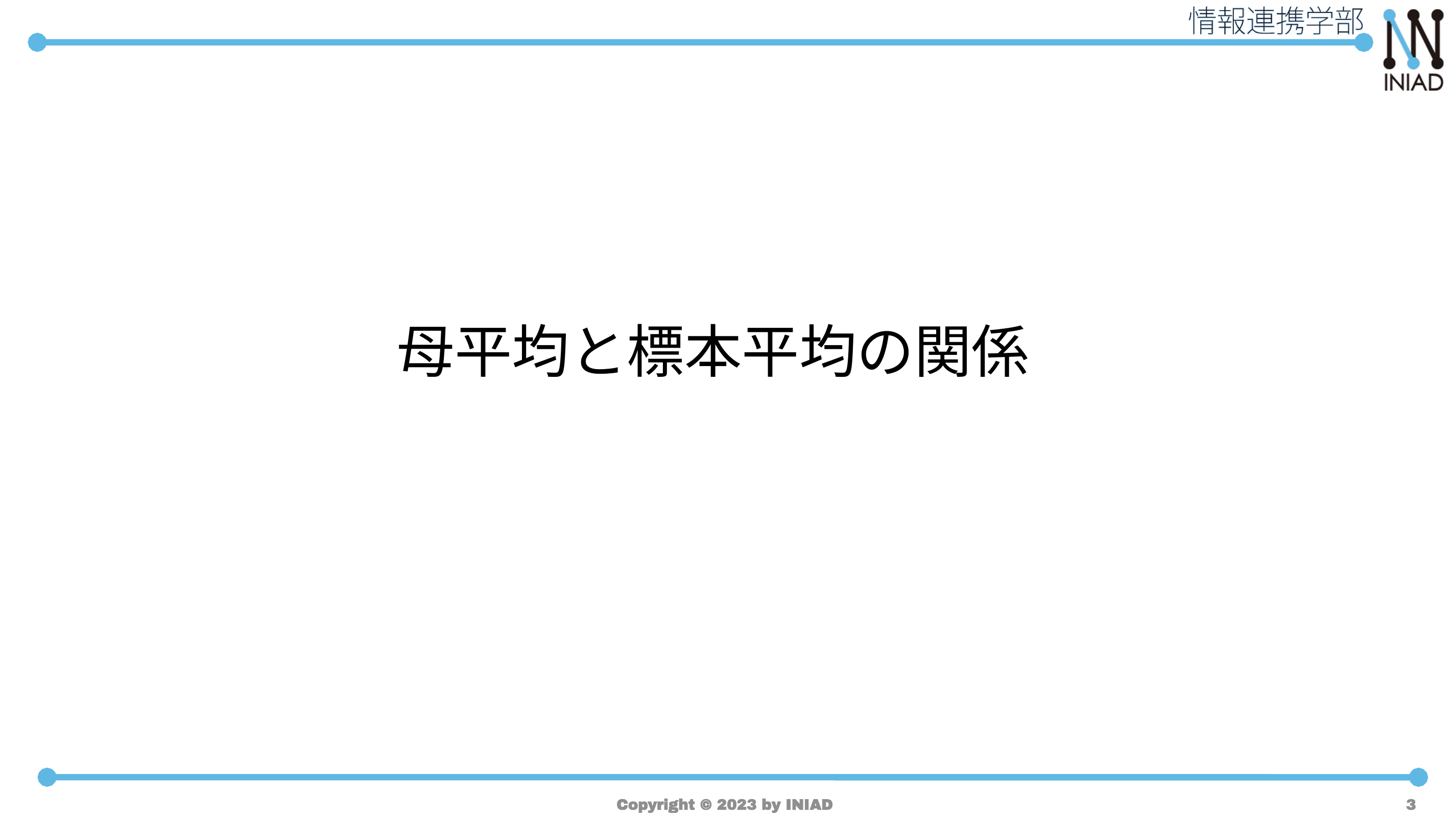

# 母平均と標本平均の関係
Copyright © 2023 by INIAD
3